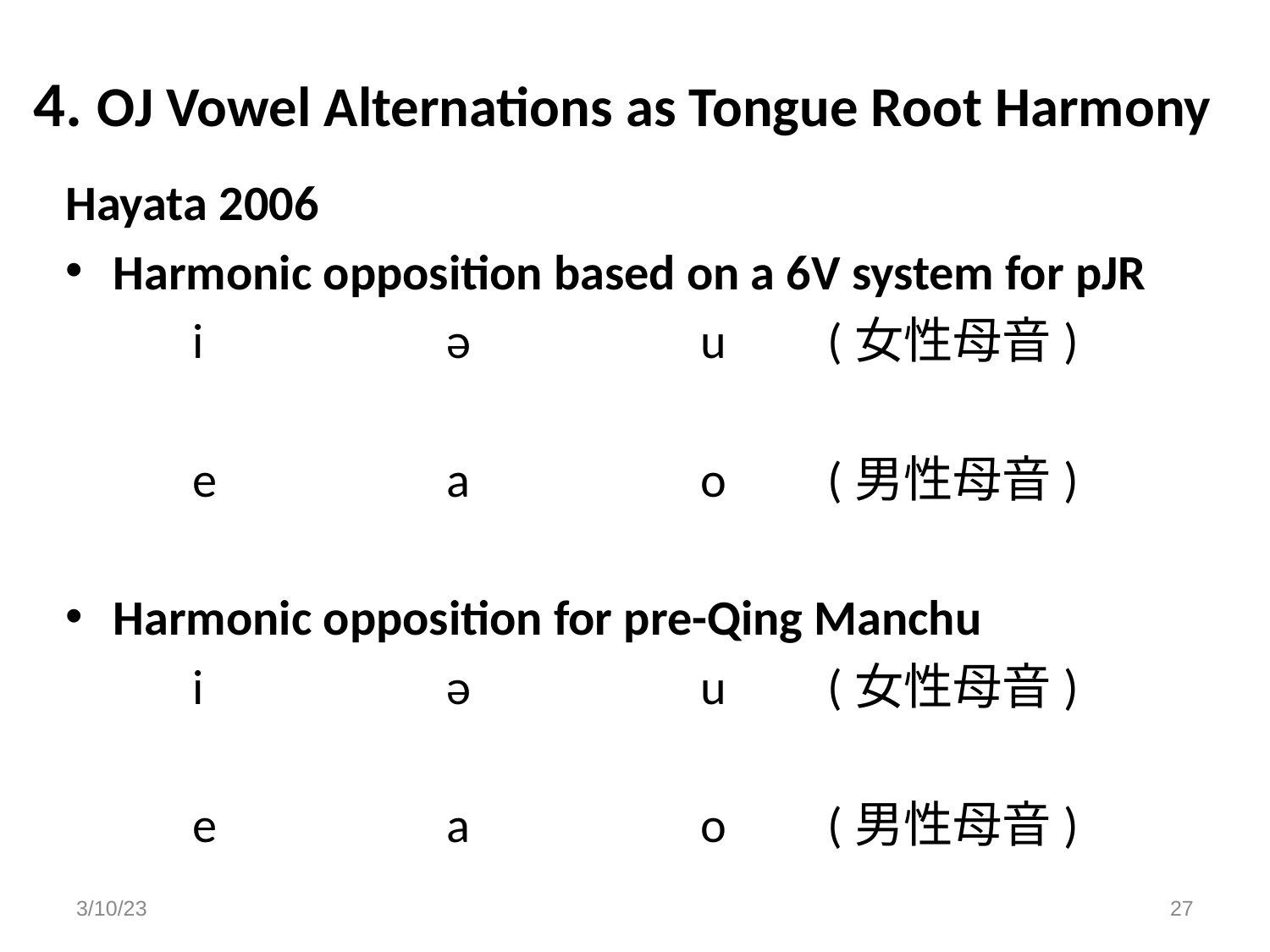

# 4. OJ Vowel Alternations as Tongue Root Harmony
Hayata 2006
Harmonic opposition based on a 6V system for pJR
	i	 	ə		u	(女性母音)

	e		a		o	(男性母音)

Harmonic opposition for pre-Qing Manchu
	i	 	ə		u	(女性母音)

	e		a		o	(男性母音)

3/10/23

27